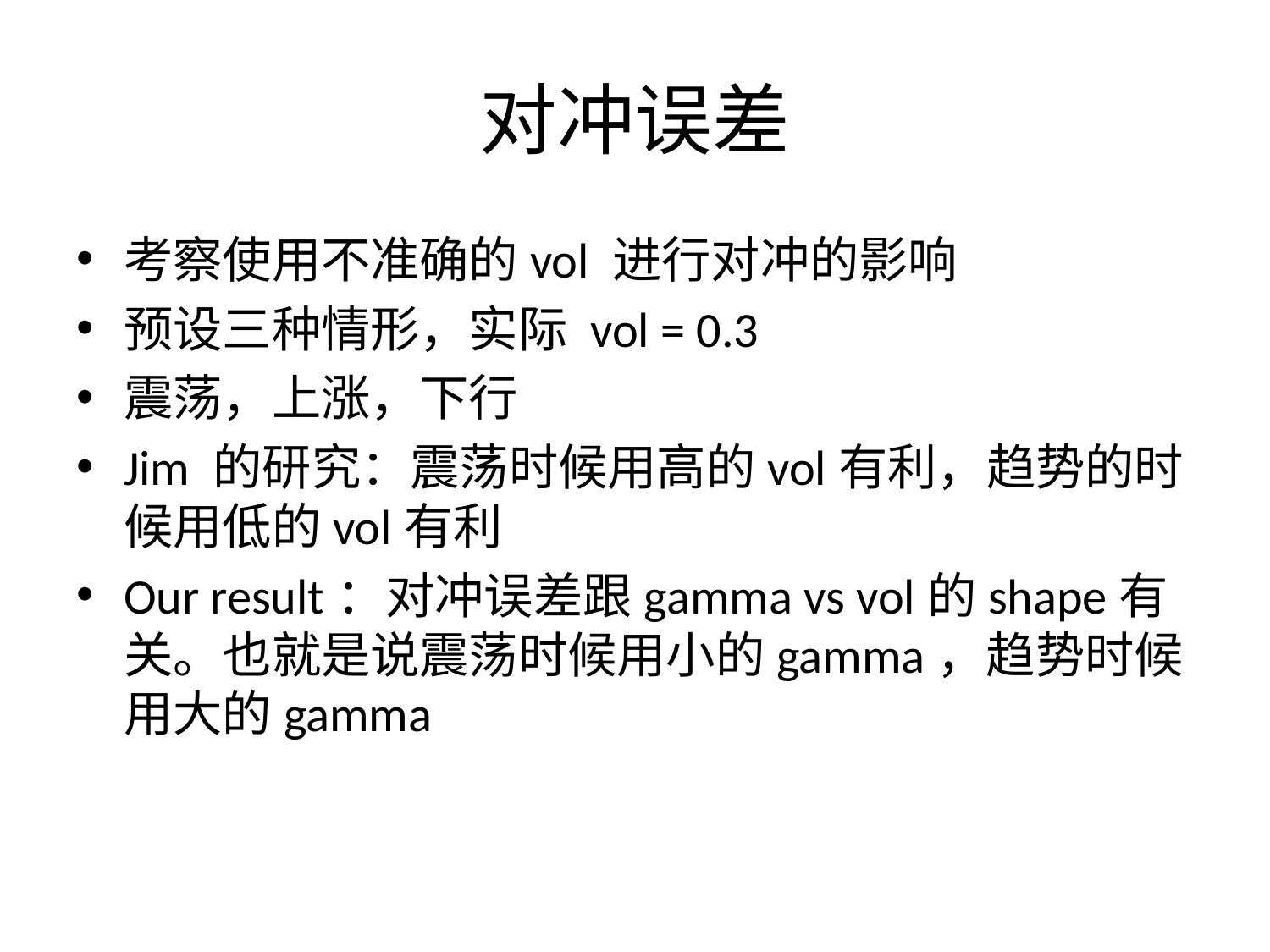

# 对冲误差
考察使用不准确的vol 进行对冲的影响
预设三种情形，实际 vol = 0.3
震荡，上涨，下行
Jim 的研究：震荡时候用高的vol有利，趋势的时候用低的vol有利
Our result：对冲误差跟gamma vs vol的shape有关。也就是说震荡时候用小的gamma，趋势时候用大的gamma